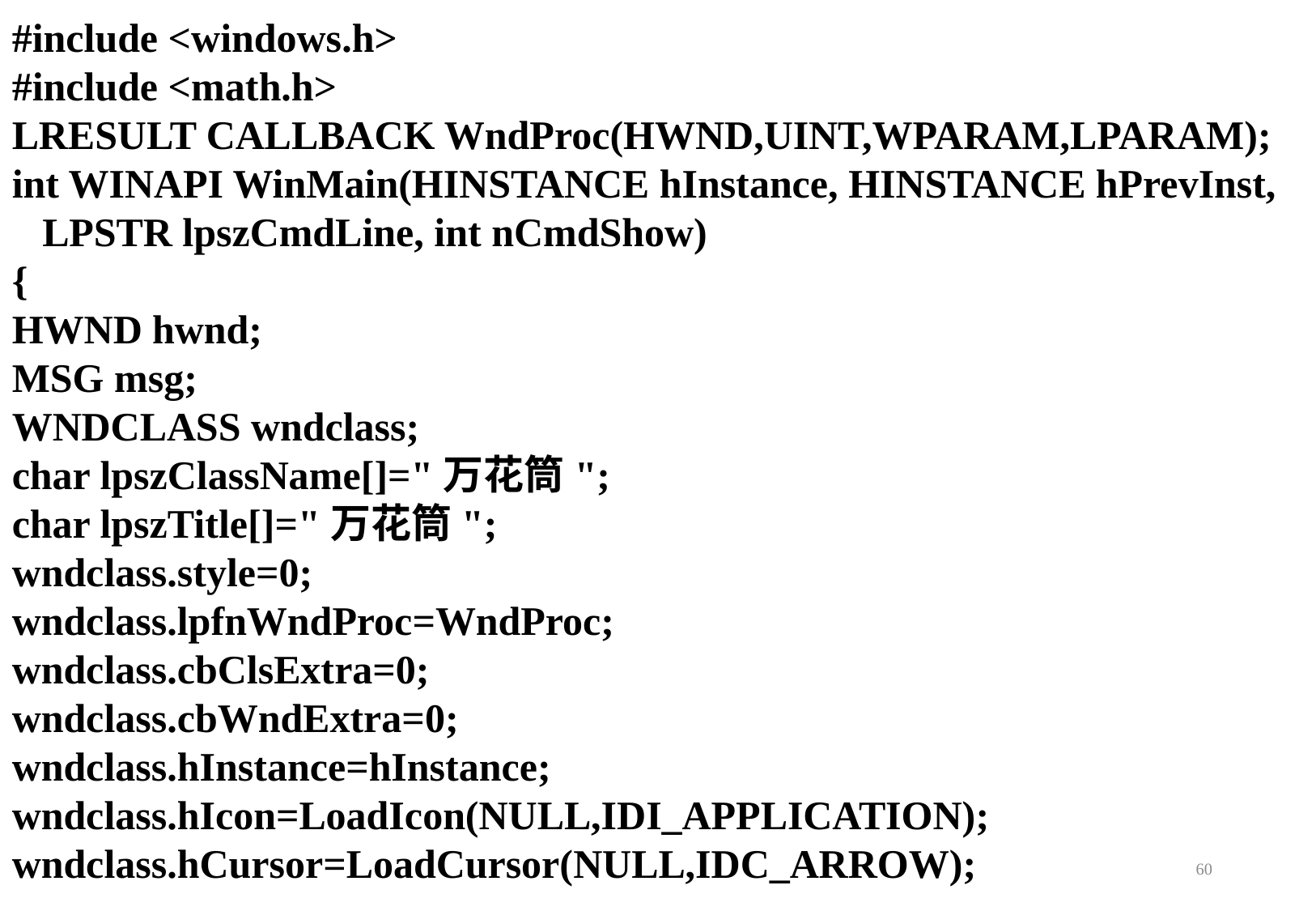

#include <windows.h>
#include <math.h>
LRESULT CALLBACK WndProc(HWND,UINT,WPARAM,LPARAM);
int WINAPI WinMain(HINSTANCE hInstance, HINSTANCE hPrevInst,
   LPSTR lpszCmdLine, int nCmdShow)
{
HWND hwnd;
MSG msg;
WNDCLASS wndclass;
char lpszClassName[]="万花筒";
char lpszTitle[]="万花筒";
wndclass.style=0;
wndclass.lpfnWndProc=WndProc;
wndclass.cbClsExtra=0;
wndclass.cbWndExtra=0;
wndclass.hInstance=hInstance;
wndclass.hIcon=LoadIcon(NULL,IDI_APPLICATION);
wndclass.hCursor=LoadCursor(NULL,IDC_ARROW);
60